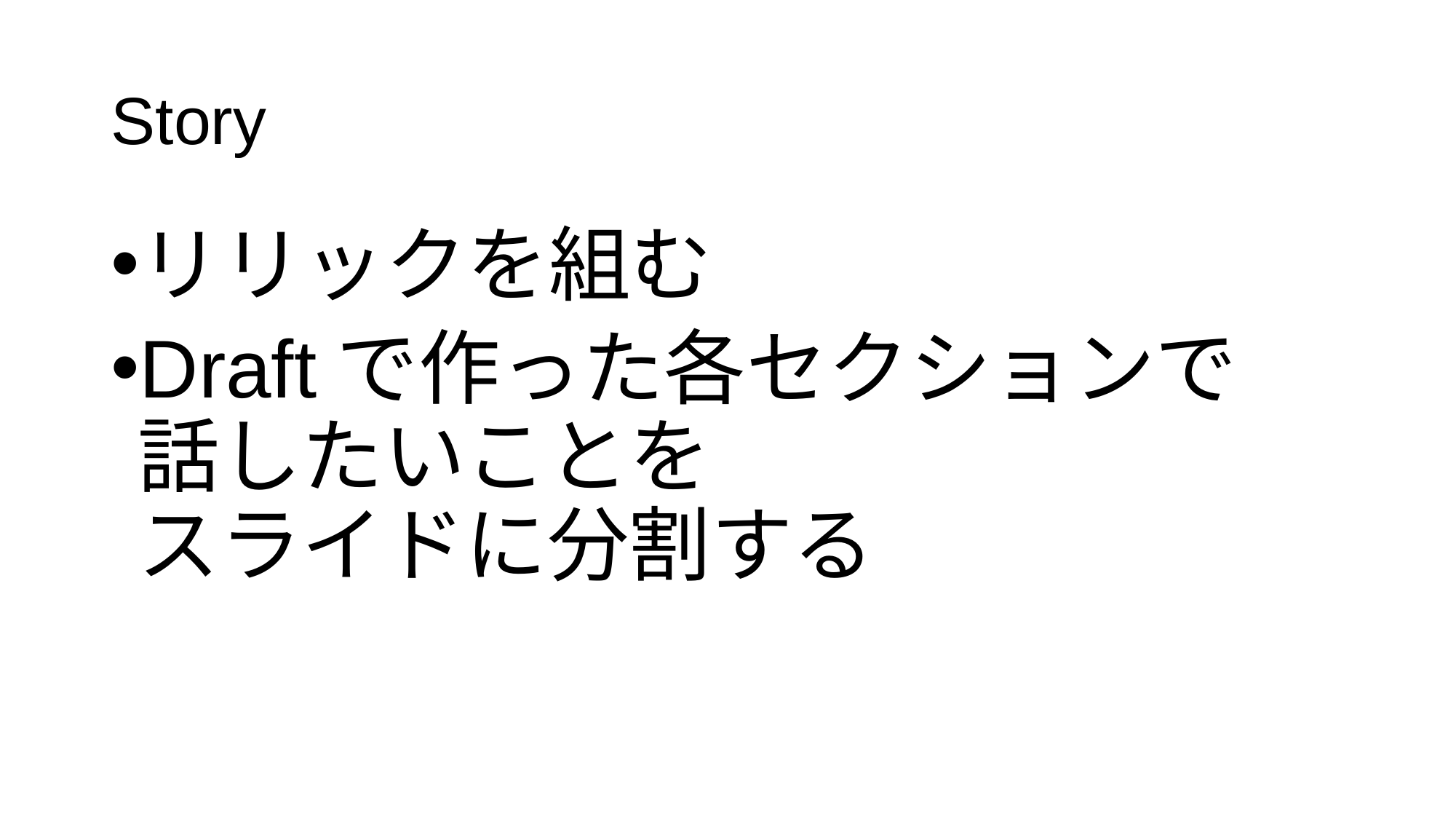

# Story
リリックを組む
Draftで作った各セクションで
話したいことを
スライドに分割する